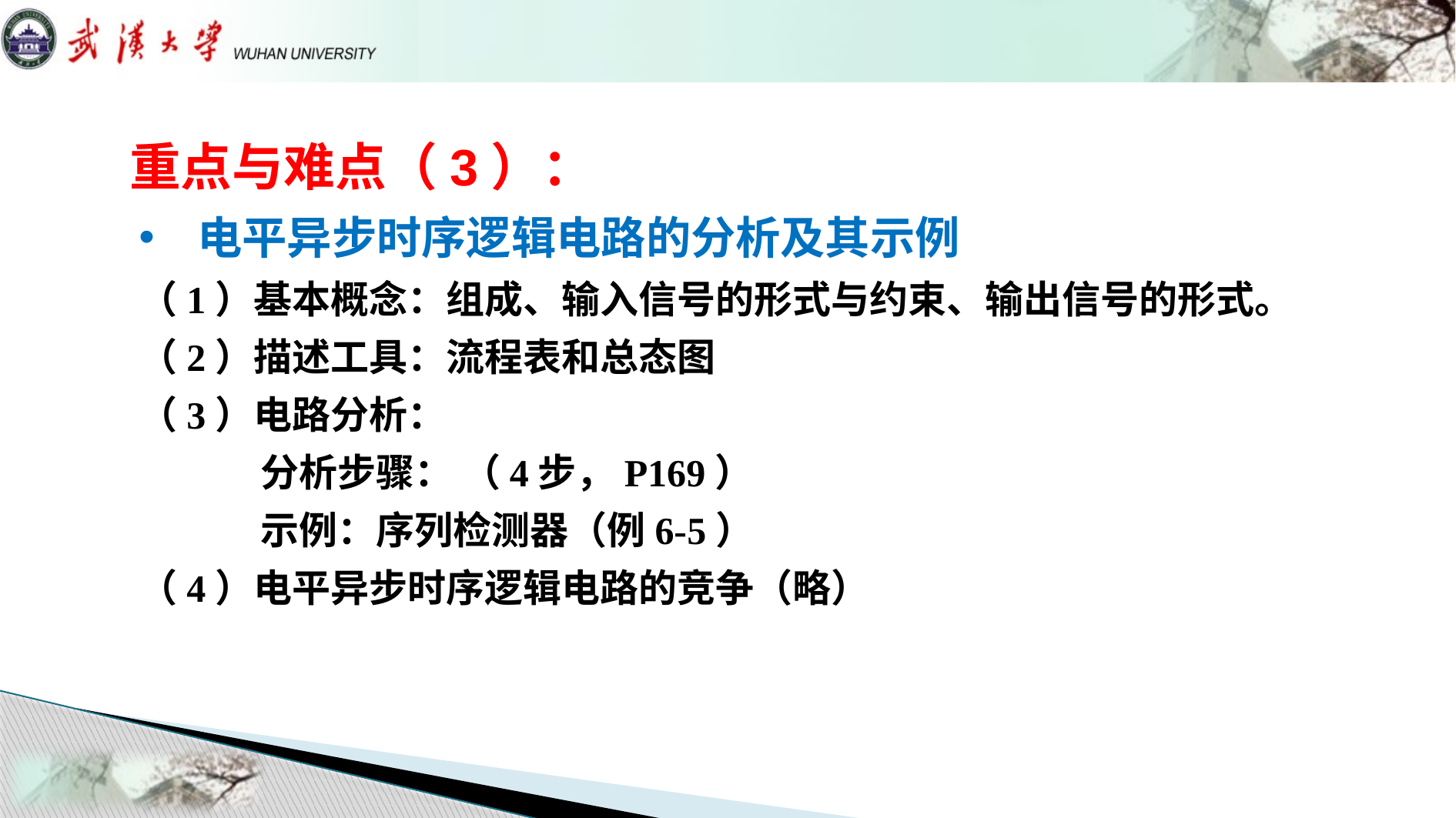

# 重点与难点（3）：
  电平异步时序逻辑电路的分析及其示例
（1）基本概念：组成、输入信号的形式与约束、输出信号的形式。
（2）描述工具：流程表和总态图
（3）电路分析：
             分析步骤： （4步，P169）
             示例：序列检测器（例6-5）
（4）电平异步时序逻辑电路的竞争（略）